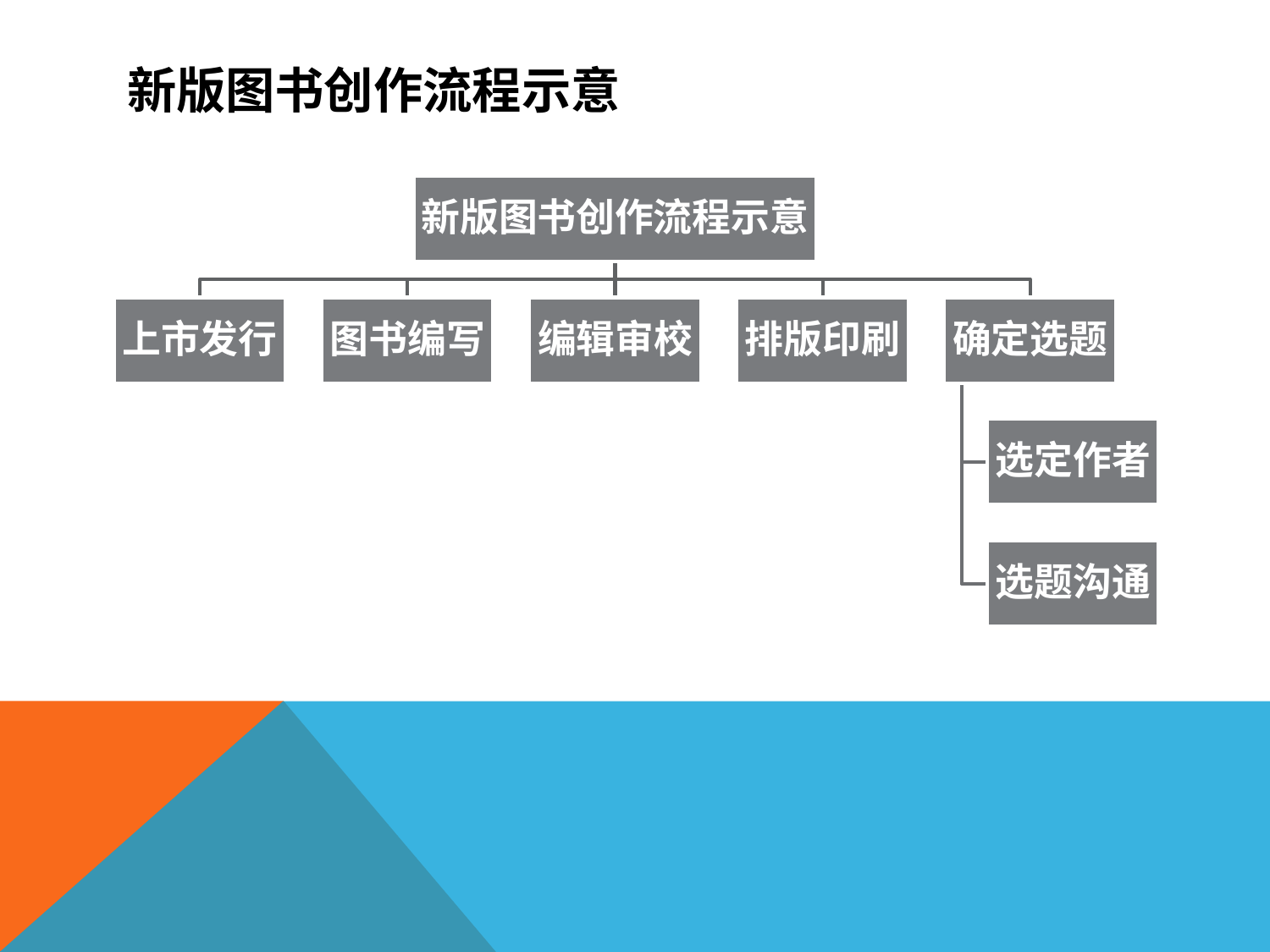

# 新版图书创作流程示意
新版图书创作流程示意
上市发行
图书编写
编辑审校
排版印刷
确定选题
选定作者
选题沟通